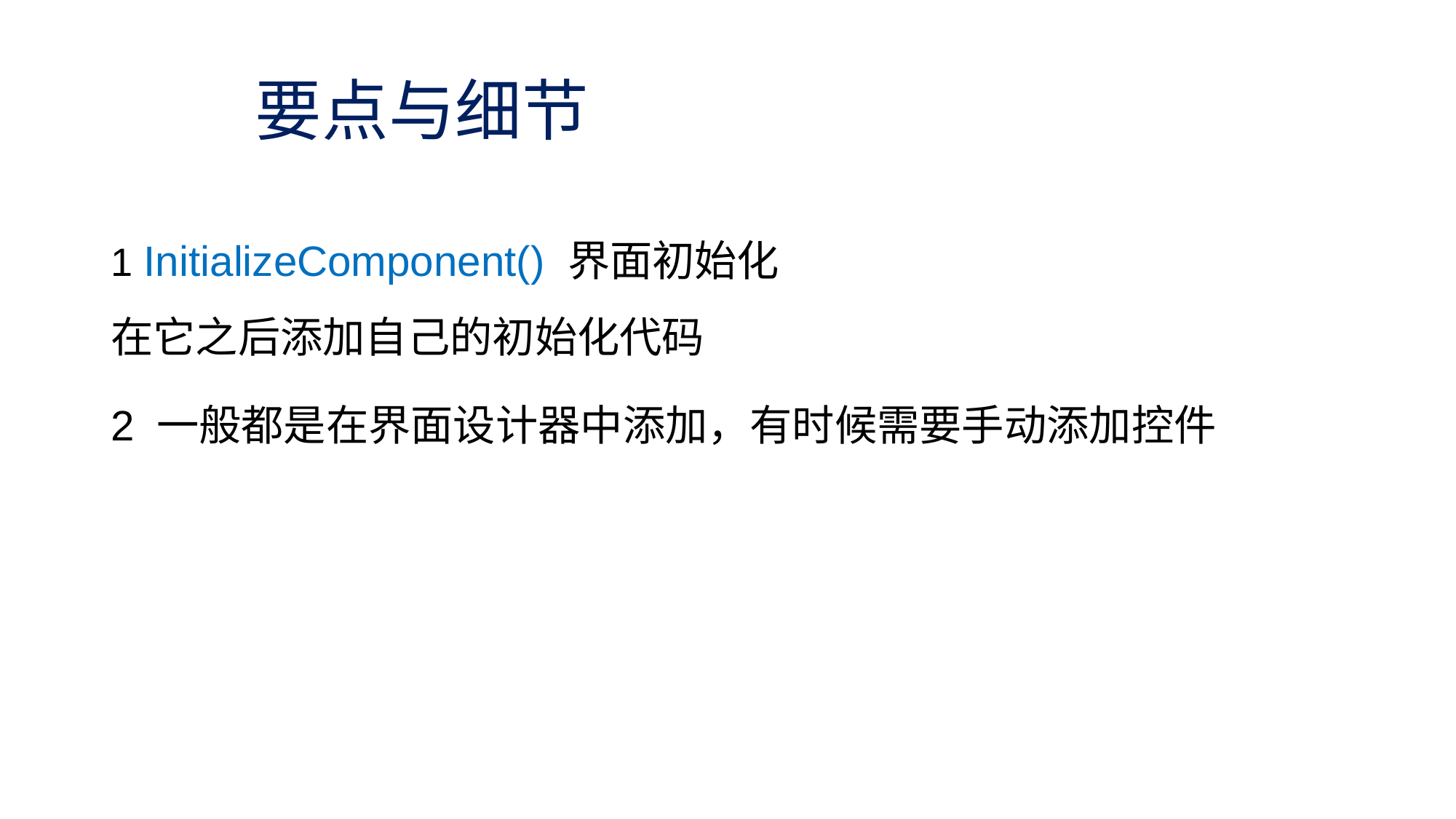

# 要点与细节
1 InitializeComponent() 界面初始化
在它之后添加自己的初始化代码
2 一般都是在界面设计器中添加，有时候需要手动添加控件